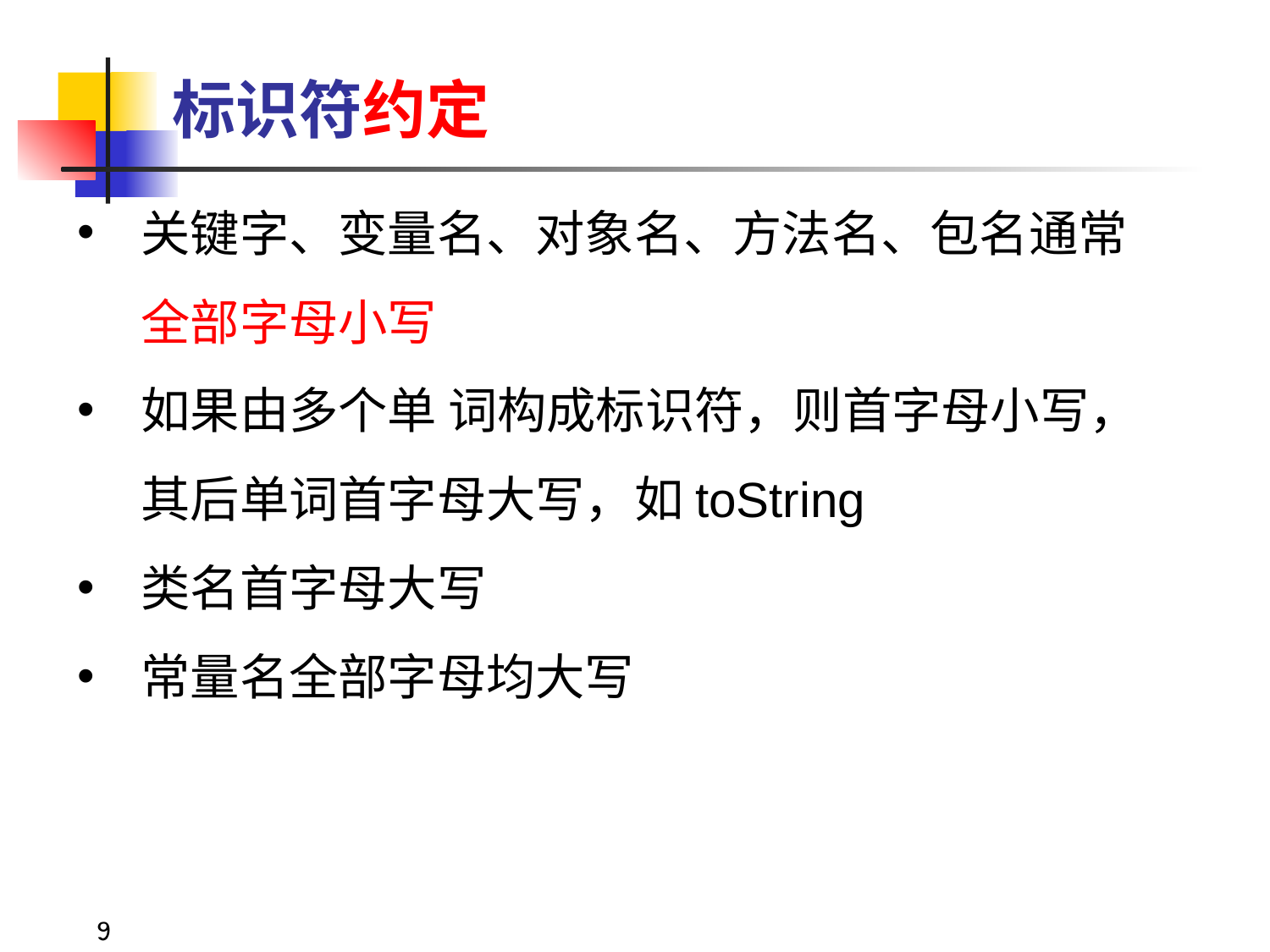

# 标识符约定
关键字、变量名、对象名、方法名、包名通常全部字母小写
如果由多个单 词构成标识符，则首字母小写，其后单词首字母大写，如toString
类名首字母大写
常量名全部字母均大写

9